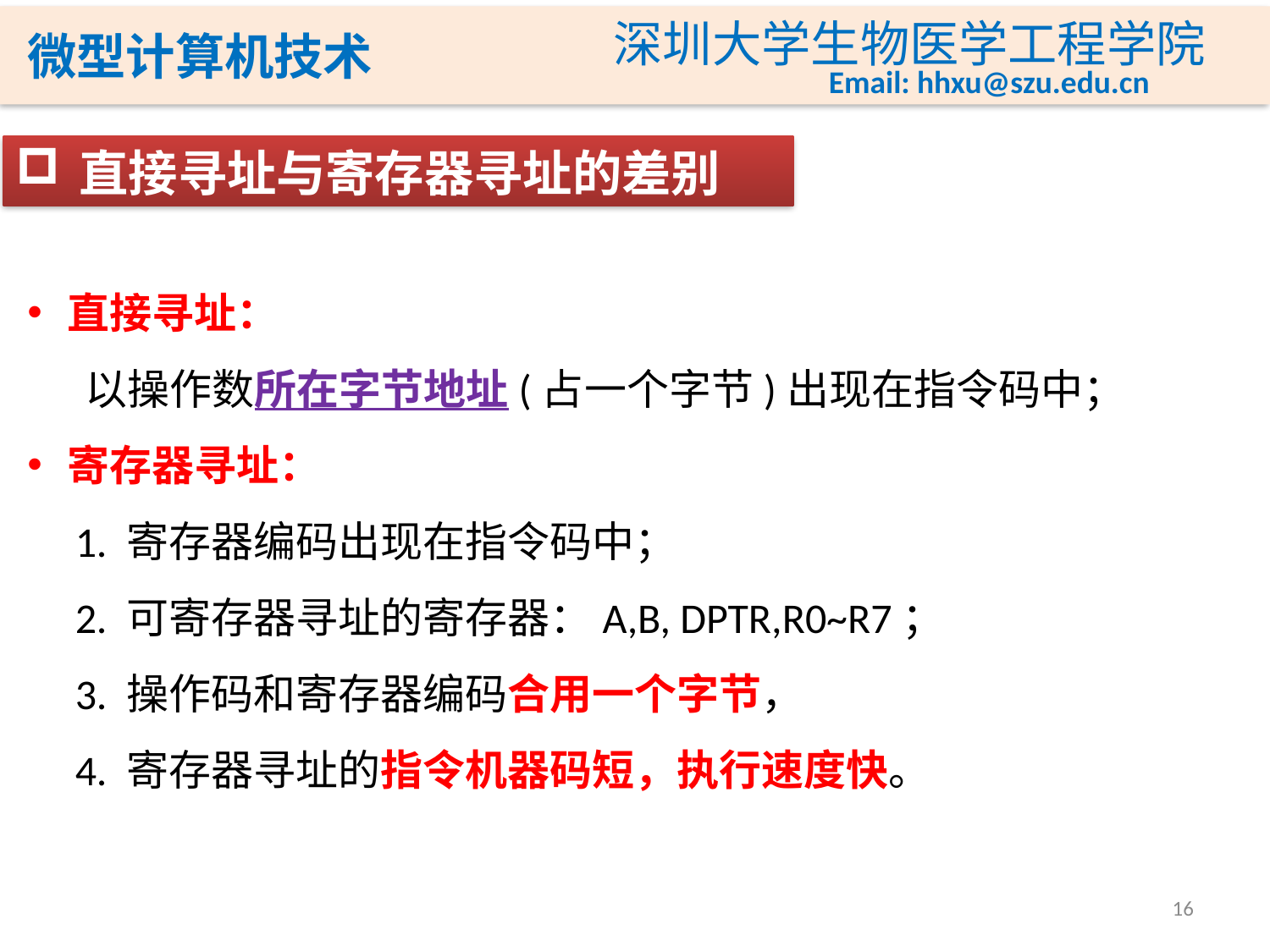

# 直接寻址与寄存器寻址的差别
直接寻址：
     以操作数所在字节地址(占一个字节)出现在指令码中；
寄存器寻址：
     1. 寄存器编码出现在指令码中；
     2. 可寄存器寻址的寄存器：A,B, DPTR,R0~R7；
     3. 操作码和寄存器编码合用一个字节，
     4. 寄存器寻址的指令机器码短，执行速度快。

16